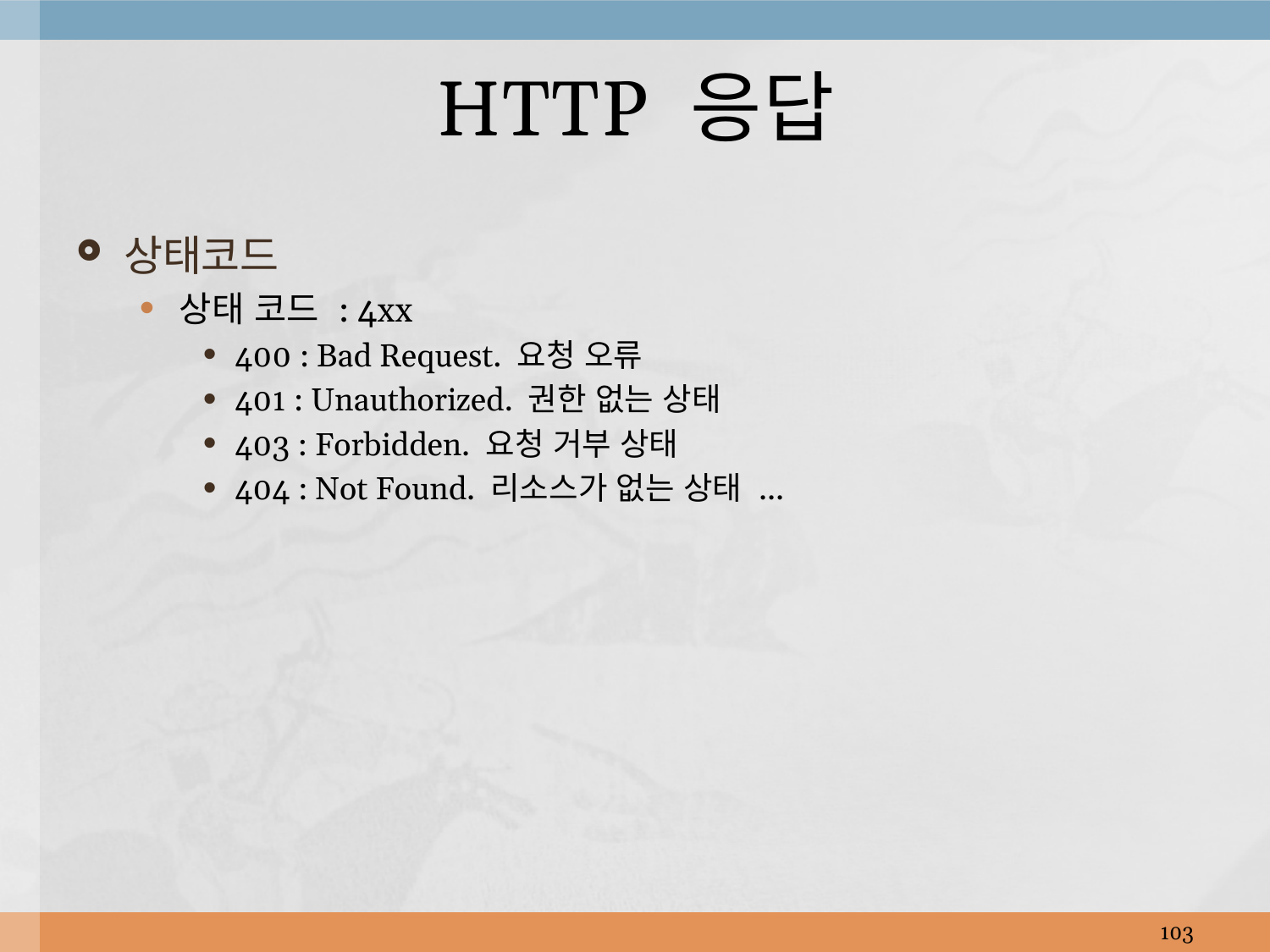

# HTTP 응답
상태코드
상태 코드 : 4xx
400 : Bad Request. 요청 오류
401 : Unauthorized. 권한 없는 상태
403 : Forbidden. 요청 거부 상태
404 : Not Found. 리소스가 없는 상태 ...
103